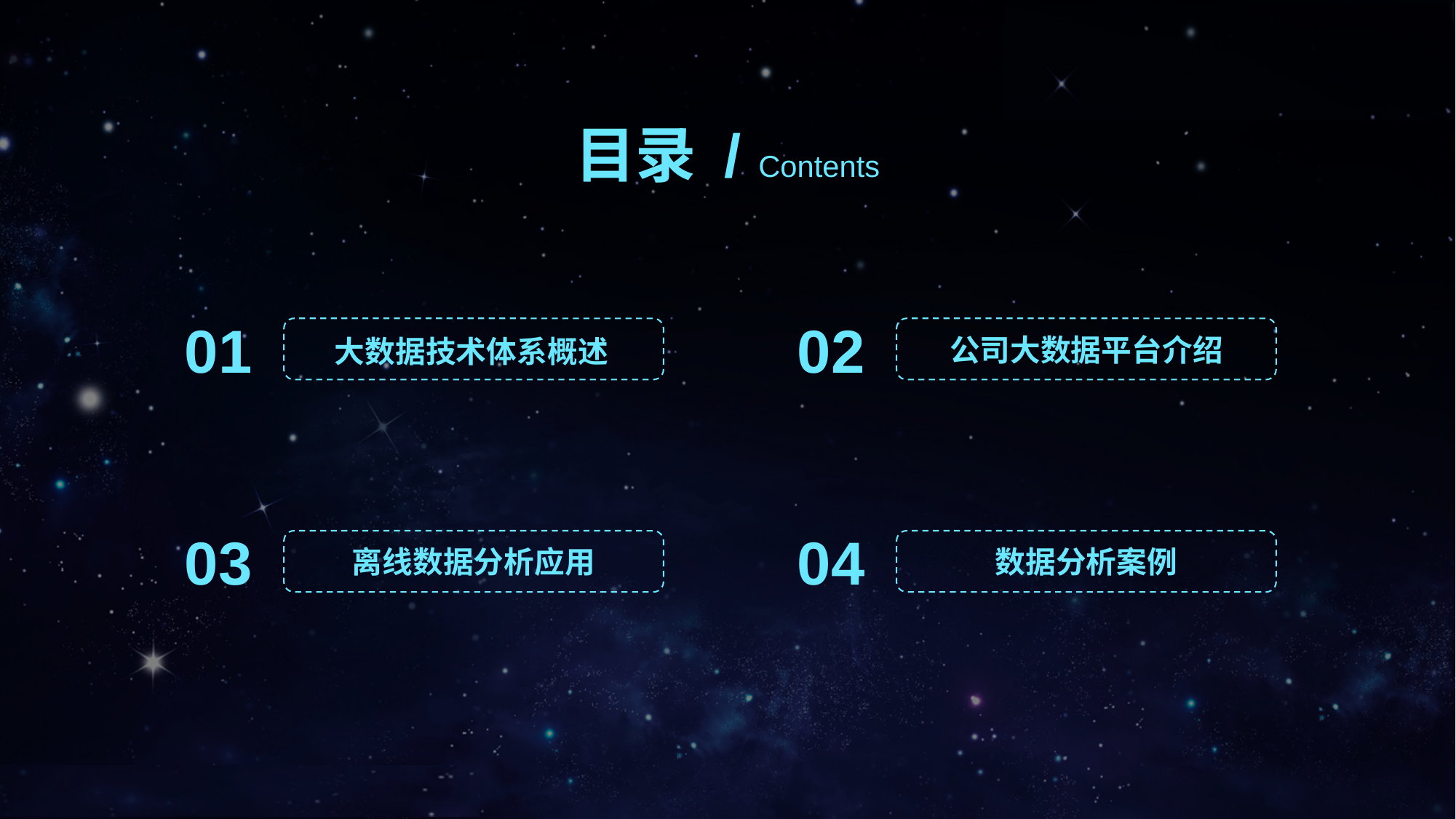

目录 / Contents
01
02

公司大数据平台介绍
大数据技术体系概述
03
04
离线数据分析应用
数据分析案例